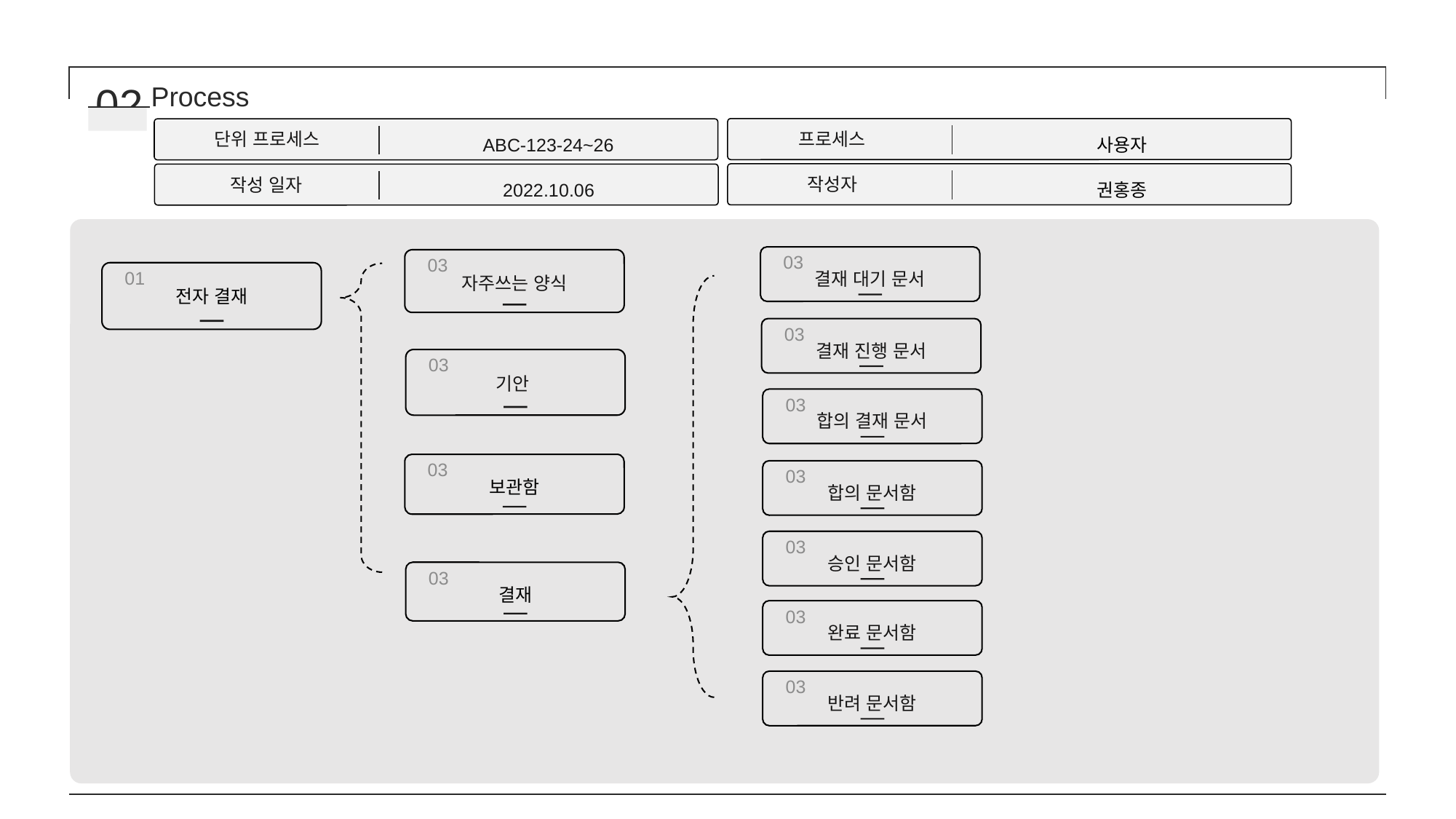

02

Process

프로세스
사용자

단위 프로세스
ABC-123-24~26

작성자
권홍종

작성 일자
2022.10.06

03

결재 대기 문서

03

자주쓰는 양식

01

전자 결재

03

결재 진행 문서

03

기안

03

합의 결재 문서

03

보관함

03

합의 문서함

03

승인 문서함

03

결재

03

완료 문서함

03

반려 문서함